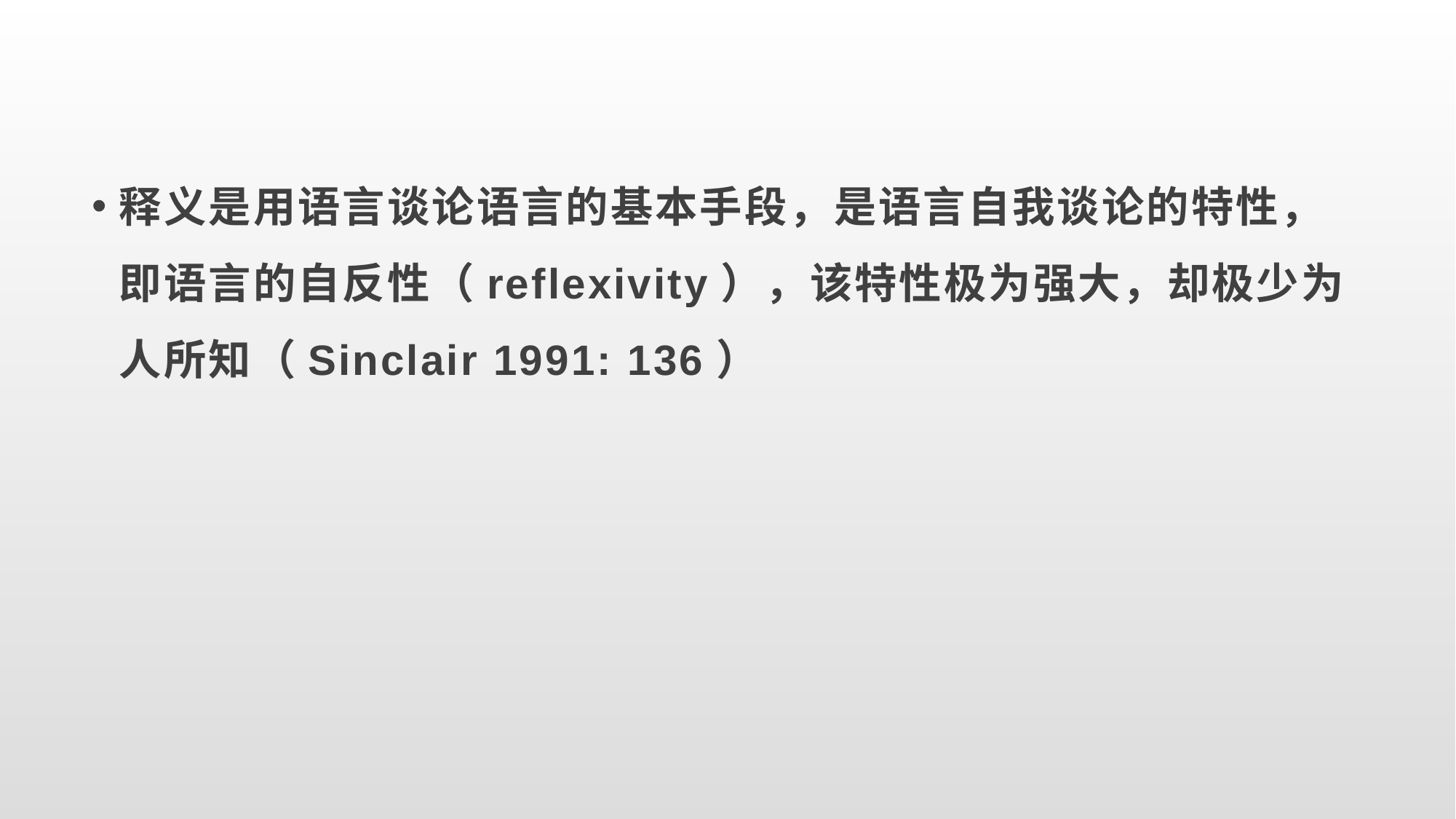

释义是用语言谈论语言的基本手段，是语言自我谈论的特性，即语言的自反性（reflexivity），该特性极为强大，却极少为人所知（Sinclair 1991: 136）